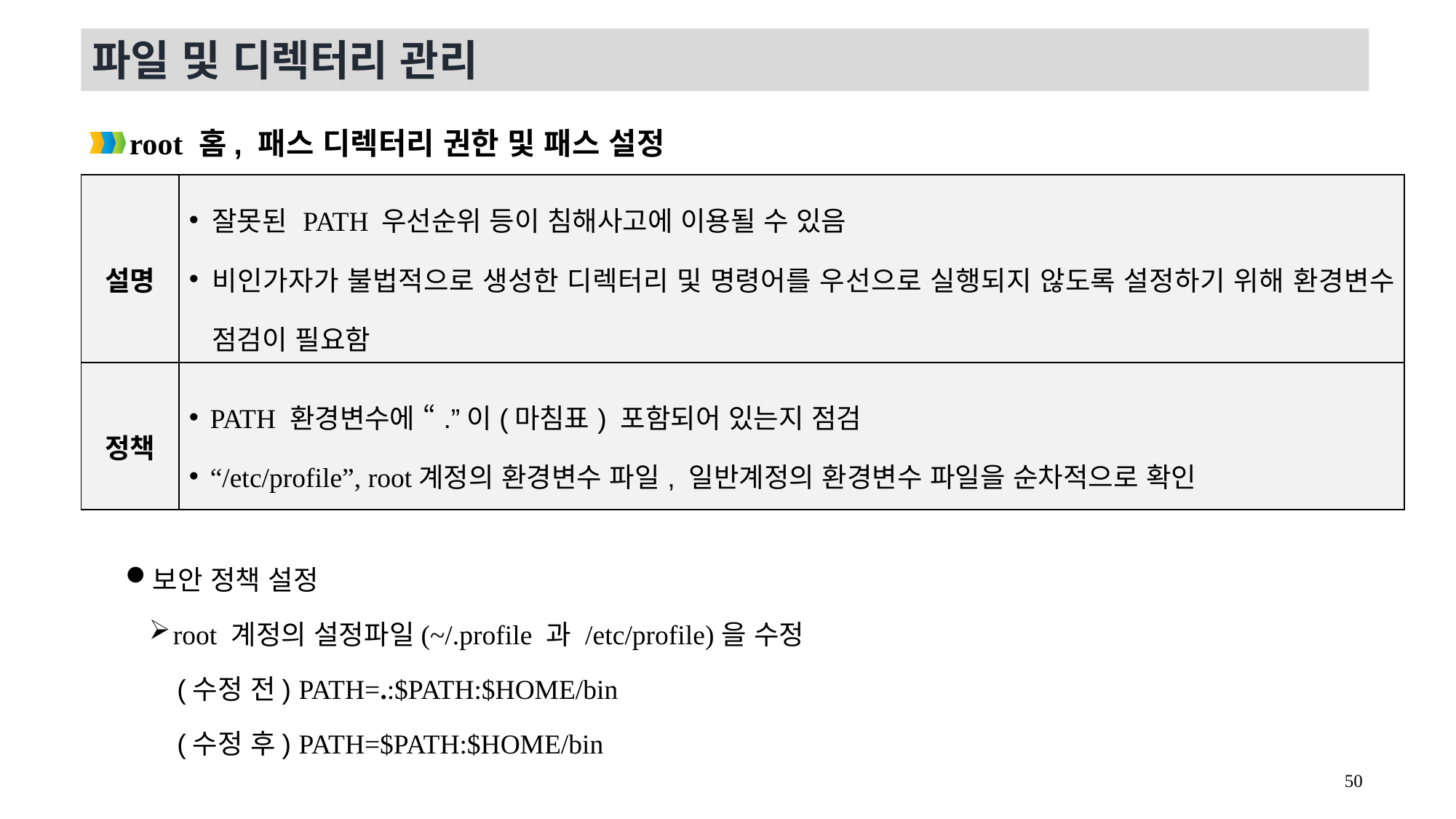

파일 및 디렉터리 관리
root 홈, 패스 디렉터리 권한 및 패스 설정

보안 정책 설정
root 계정의 설정파일(~/.profile 과 /etc/profile)을 수정
(수정 전) PATH=.:$PATH:$HOME/bin
(수정 후) PATH=$PATH:$HOME/bin

| 설명 | 잘못된 PATH 우선순위 등이 침해사고에 이용될 수 있음 비인가자가 불법적으로 생성한 디렉터리 및 명령어를 우선으로 실행되지 않도록 설정하기 위해 환경변수 점검이 필요함 |
| --- | --- |
| 정책 | PATH 환경변수에 “.”이(마침표) 포함되어 있는지 점검 “/etc/profile”, root계정의 환경변수 파일, 일반계정의 환경변수 파일을 순차적으로 확인 |